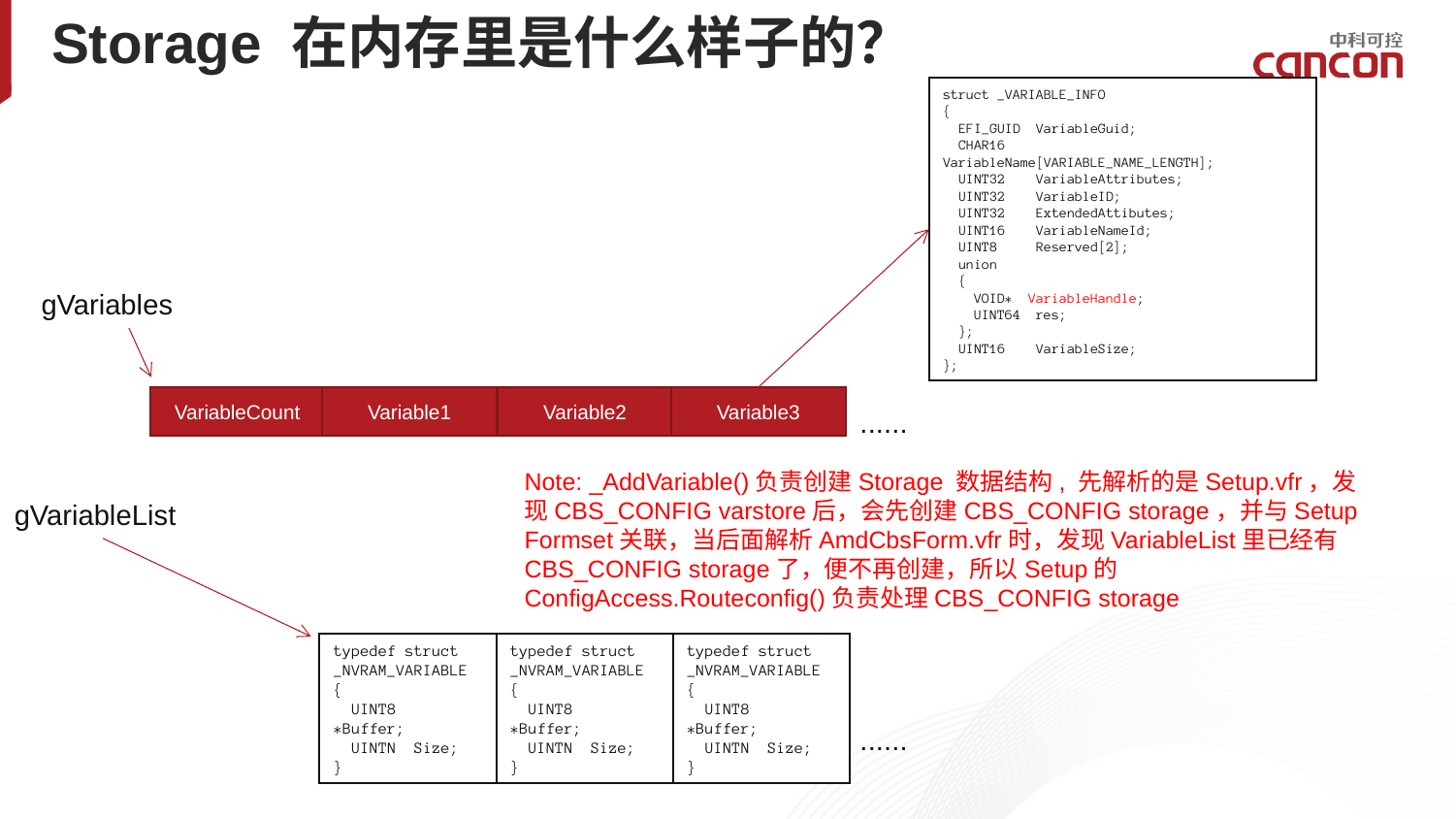

# Storage 在内存里是什么样子的？
struct _VARIABLE_INFO
{
  EFI_GUID  VariableGuid;
  CHAR16    VariableName[VARIABLE_NAME_LENGTH];
  UINT32    VariableAttributes;
  UINT32    VariableID;
  UINT32    ExtendedAttibutes;
  UINT16    VariableNameId;
  UINT8     Reserved[2];
  union
  {
    VOID*  VariableHandle;
    UINT64  res;
  };
  UINT16    VariableSize;
};
gVariables
VariableCount
Variable1
Variable2
Variable3
......
Note: _AddVariable()负责创建Storage 数据结构, 先解析的是Setup.vfr，发现CBS_CONFIG varstore后，会先创建CBS_CONFIG storage，并与Setup Formset关联，当后面解析AmdCbsForm.vfr时，发现VariableList里已经有CBS_CONFIG storage了，便不再创建，所以Setup的ConfigAccess.Routeconfig()负责处理CBS_CONFIG storage
gVariableList
typedef struct
_NVRAM_VARIABLE
{
  UINT8  *Buffer;
  UINTN  Size;
}
typedef struct
_NVRAM_VARIABLE
{
  UINT8  *Buffer;
  UINTN  Size;
}
typedef struct
_NVRAM_VARIABLE
{
  UINT8  *Buffer;
  UINTN  Size;
}
......